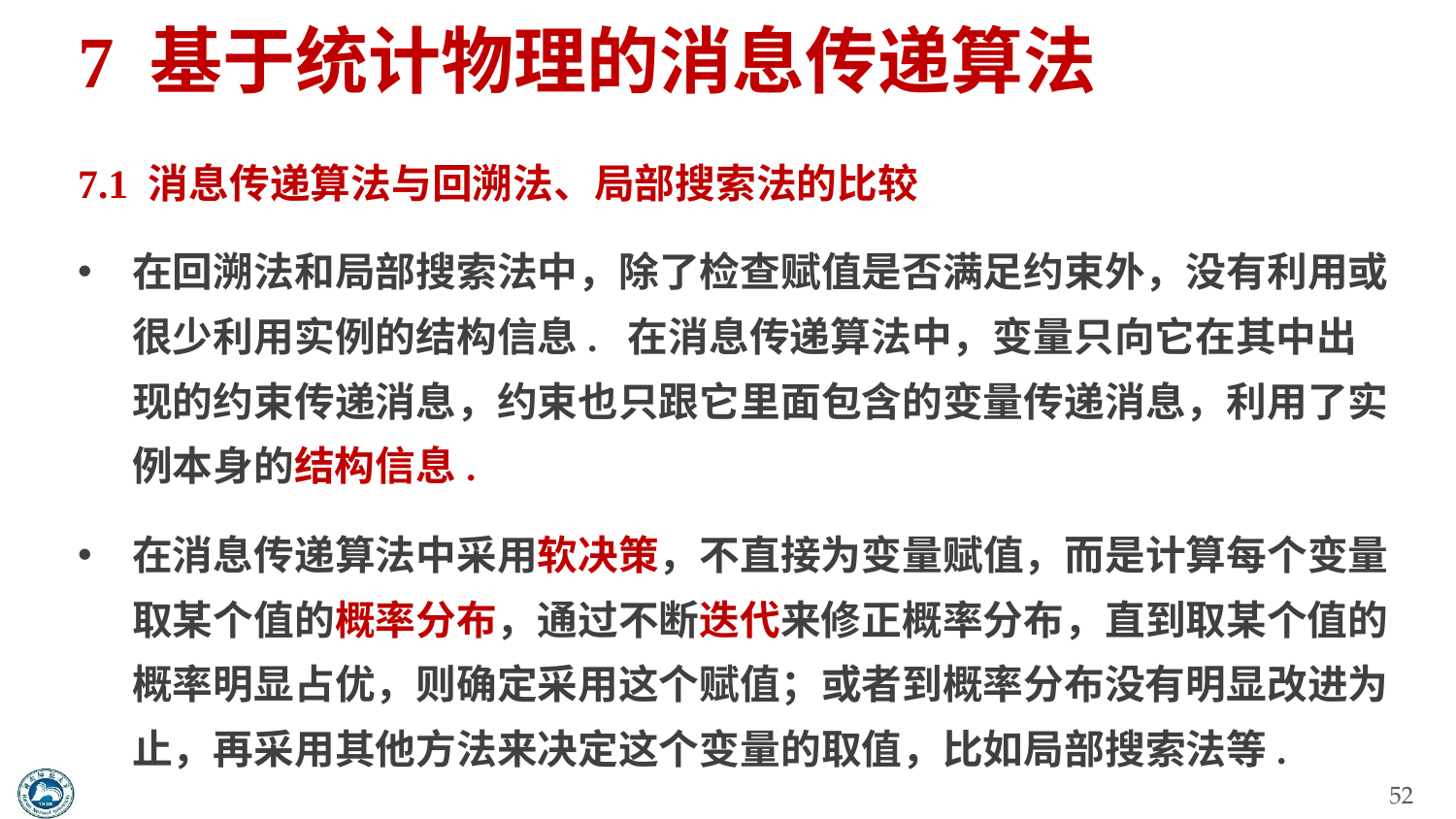

# 7 基于统计物理的消息传递算法
7.1 消息传递算法与回溯法、局部搜索法的比较
在回溯法和局部搜索法中，除了检查赋值是否满足约束外，没有利用或很少利用实例的结构信息.  在消息传递算法中，变量只向它在其中出现的约束传递消息，约束也只跟它里面包含的变量传递消息，利用了实例本身的结构信息.
在消息传递算法中采用软决策，不直接为变量赋值，而是计算每个变量取某个值的概率分布，通过不断迭代来修正概率分布，直到取某个值的概率明显占优，则确定采用这个赋值；或者到概率分布没有明显改进为止，再采用其他方法来决定这个变量的取值，比如局部搜索法等.
52